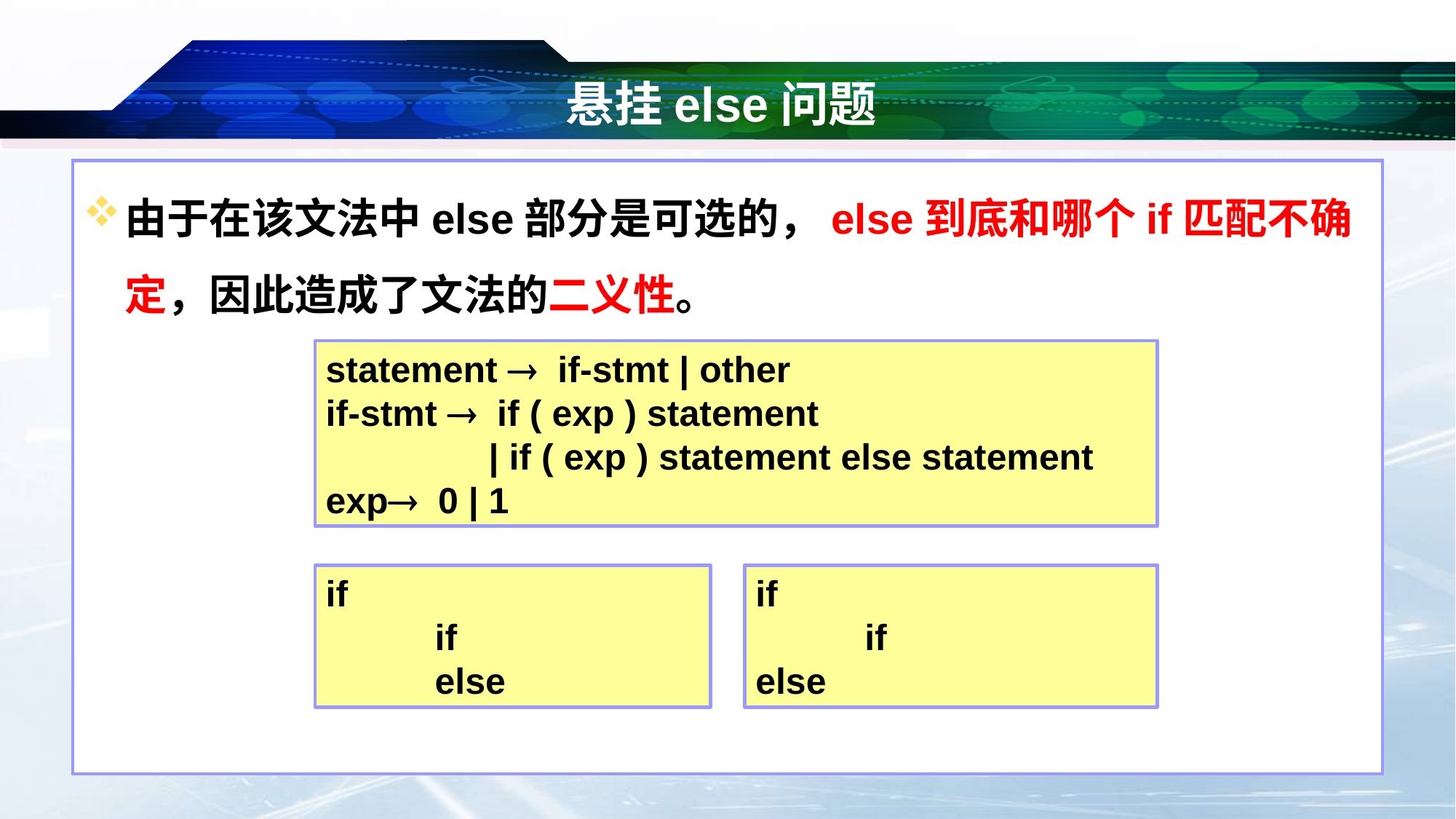

# 悬挂else问题
由于在该文法中else部分是可选的，else到底和哪个if匹配不确定，因此造成了文法的二义性。

statement →  if-stmt | other
if-stmt →  if ( exp ) statement
                | if ( exp ) statement else statement
exp→  0 | 1
if
	if
	else
if
	if
else